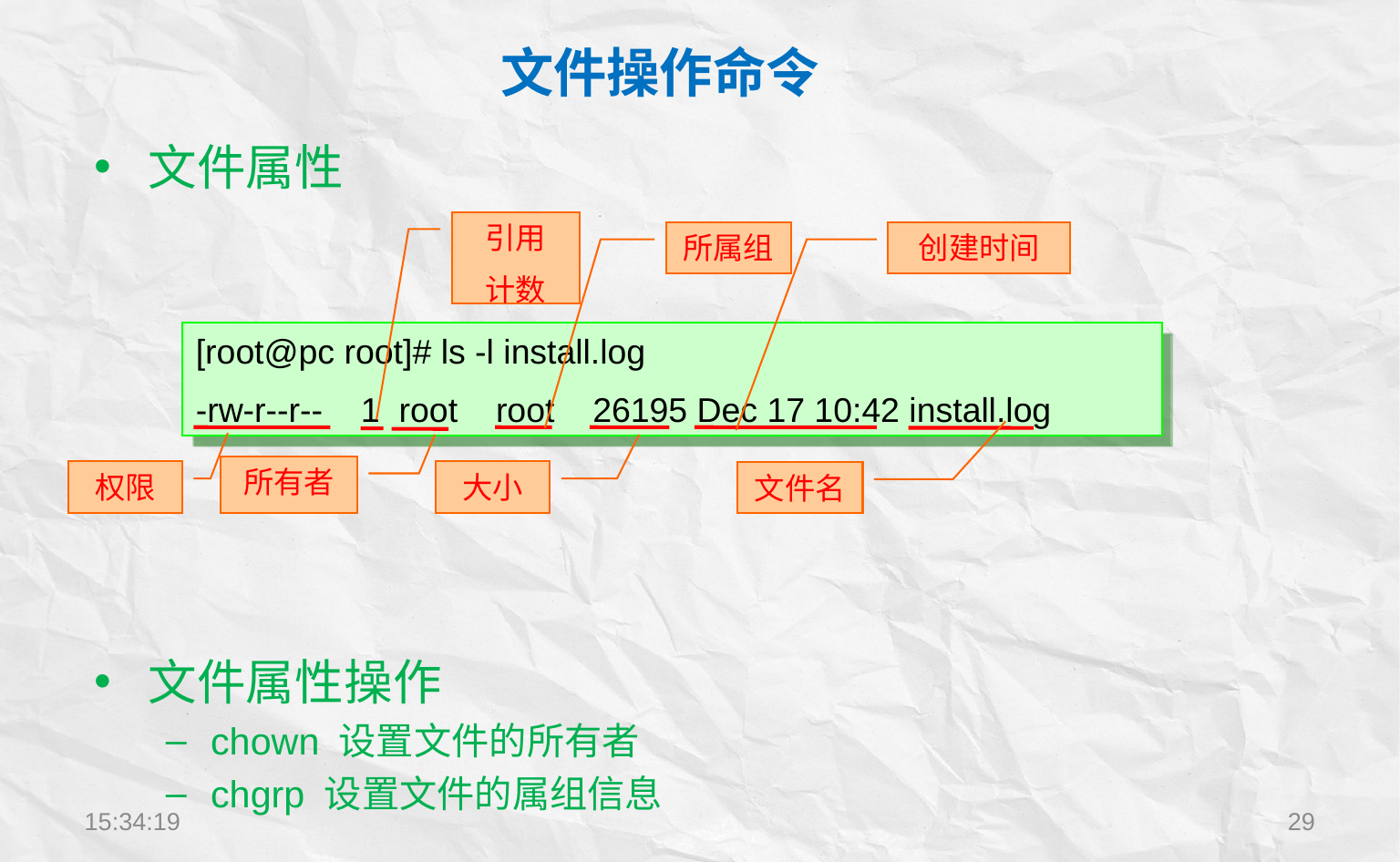

文件操作命令
文件属性

文件属性操作
chown 设置文件的所有者
chgrp 设置文件的属组信息
引用
计数

所属组

创建时间

[root@pc root]# ls -l install.log
-rw-r--r--    1  root    root    26195 Dec 17 10:42 install.log

权限

大小

文件名

所有者
15:34:19
29